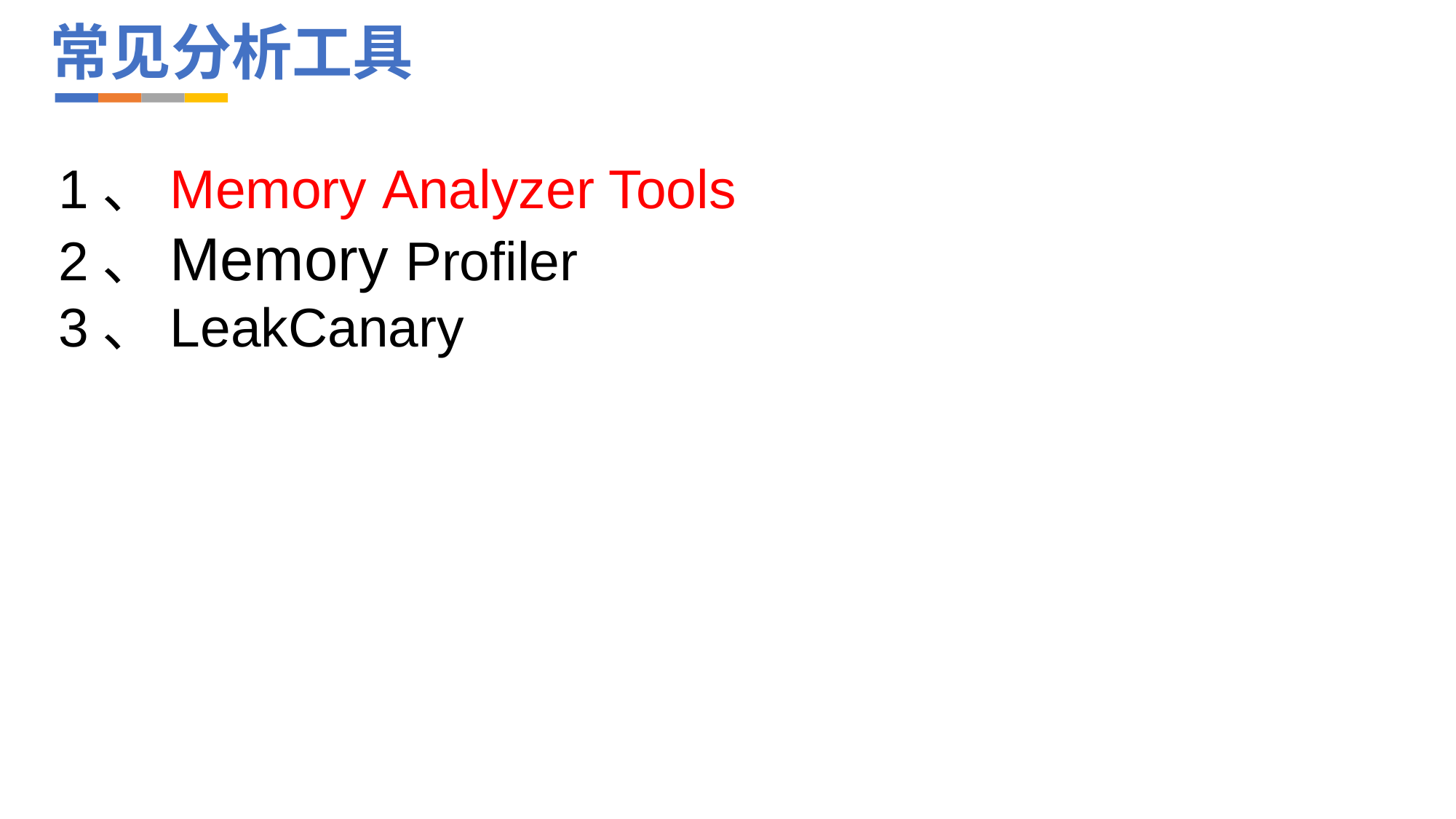

# 常见分析工具
1、Memory Analyzer Tools
2、Memory Profiler
3、LeakCanary